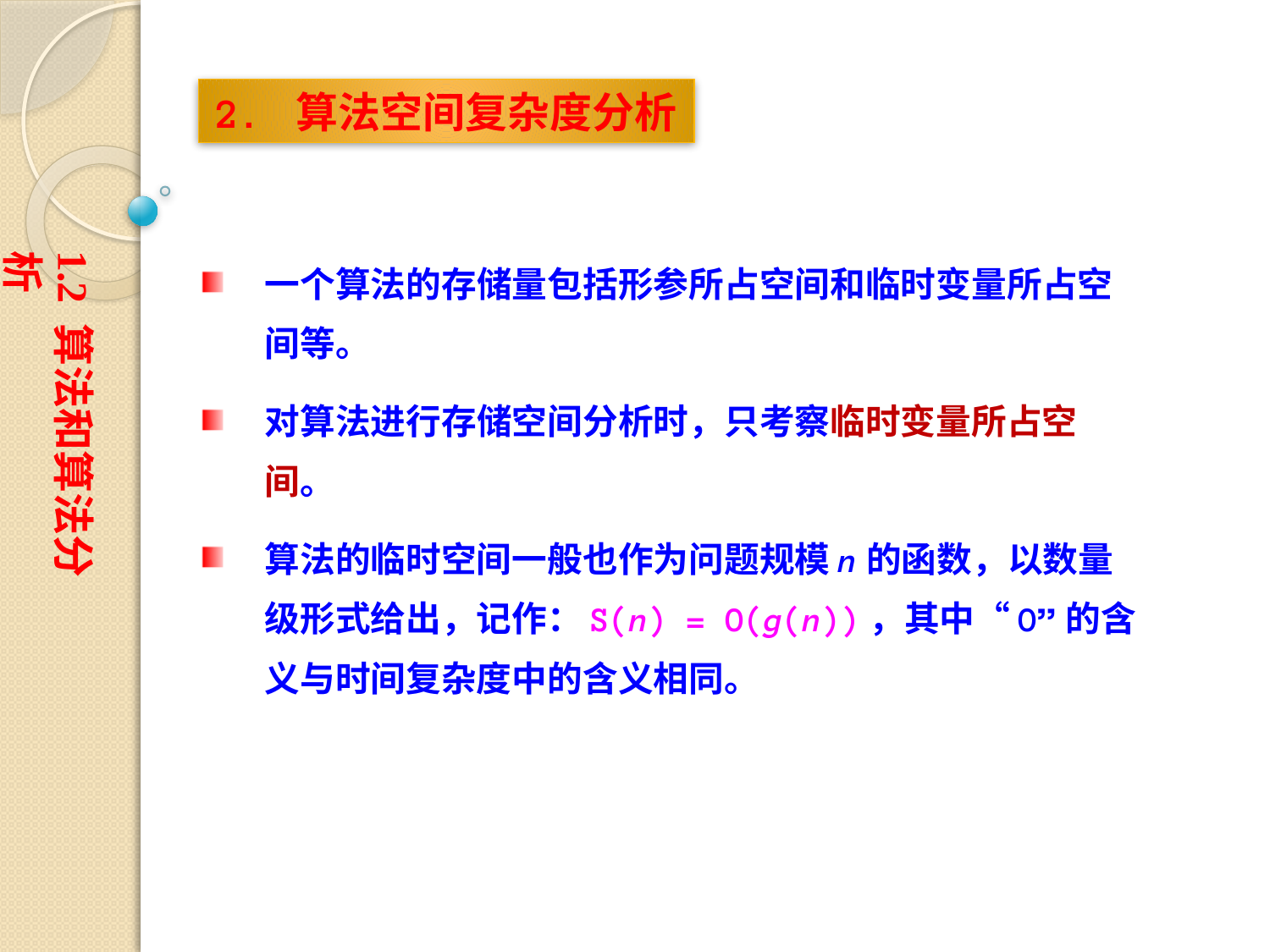

2. 算法空间复杂度分析
1.2 算法和算法分析
一个算法的存储量包括形参所占空间和临时变量所占空间等。
对算法进行存储空间分析时，只考察临时变量所占空间。
算法的临时空间一般也作为问题规模n的函数，以数量级形式给出，记作：S(n) = O(g(n))，其中“O”的含义与时间复杂度中的含义相同。